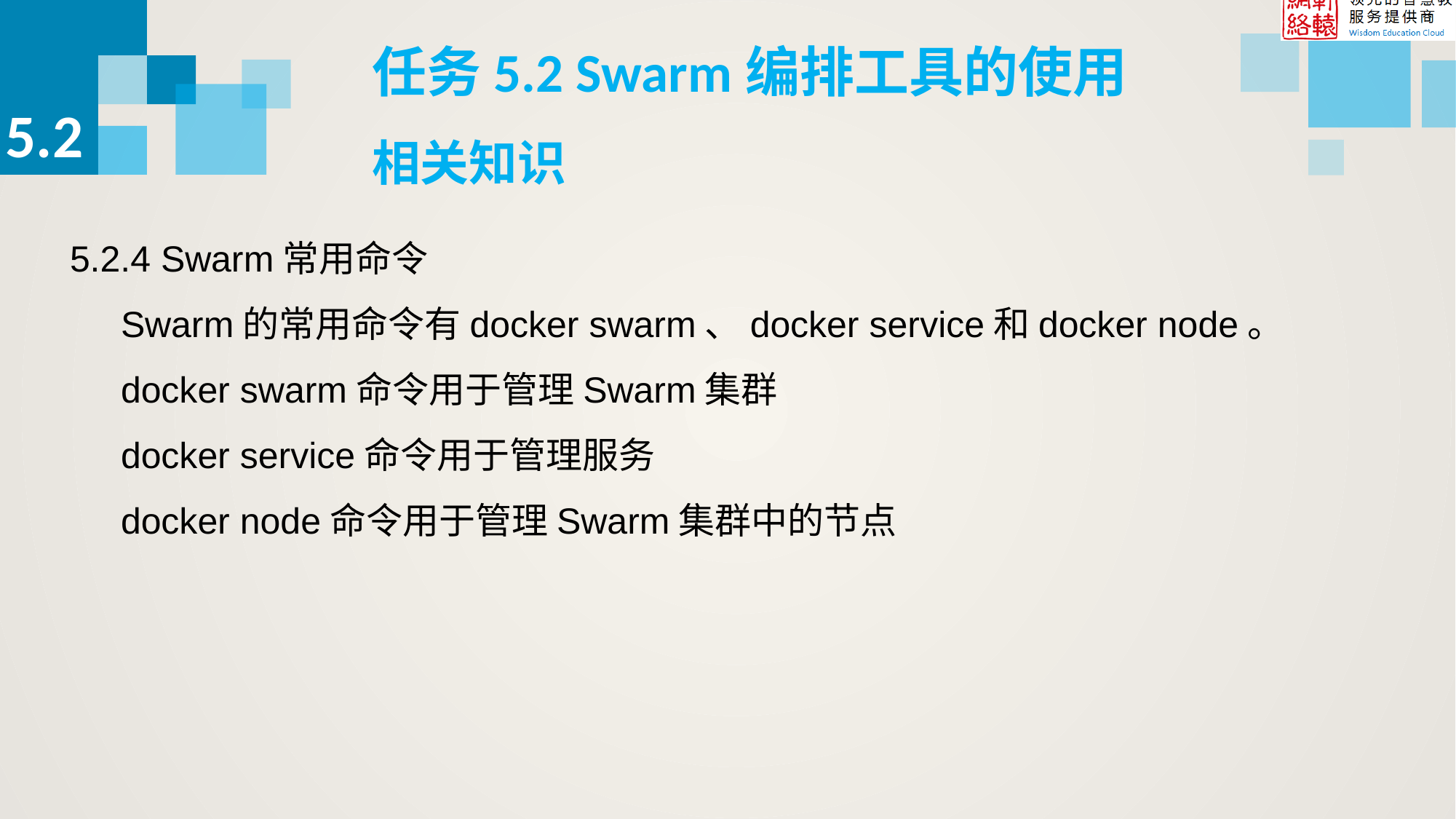

任务5.2 Swarm编排工具的使用
5.2
相关知识
5.2.4 Swarm常用命令
     Swarm的常用命令有docker swarm、docker service和docker node。
     docker swarm命令用于管理Swarm集群
     docker service命令用于管理服务
     docker node命令用于管理Swarm集群中的节点